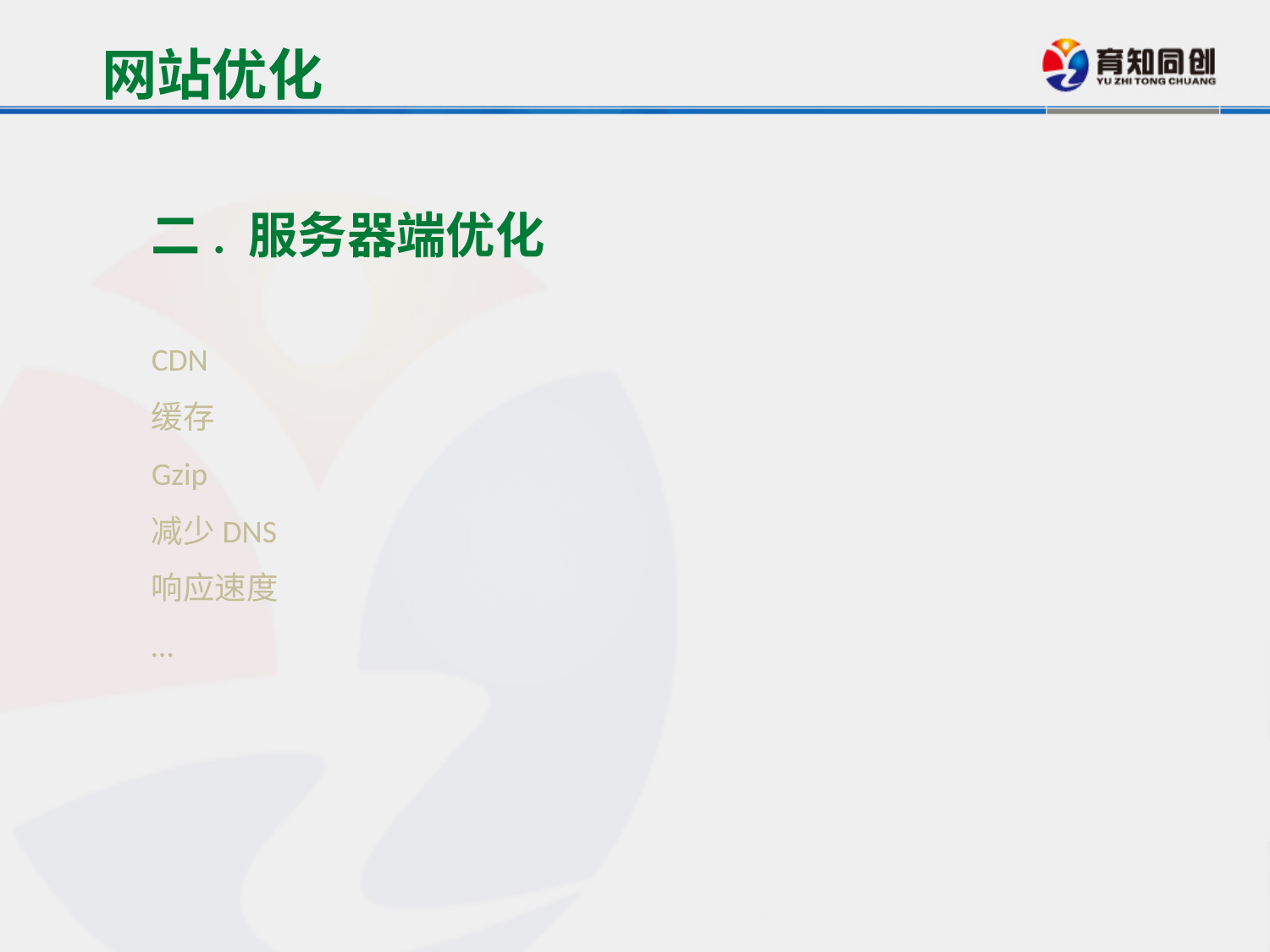

网站优化

二. 服务器端优化

CDN
缓存
Gzip
减少DNS
响应速度
…